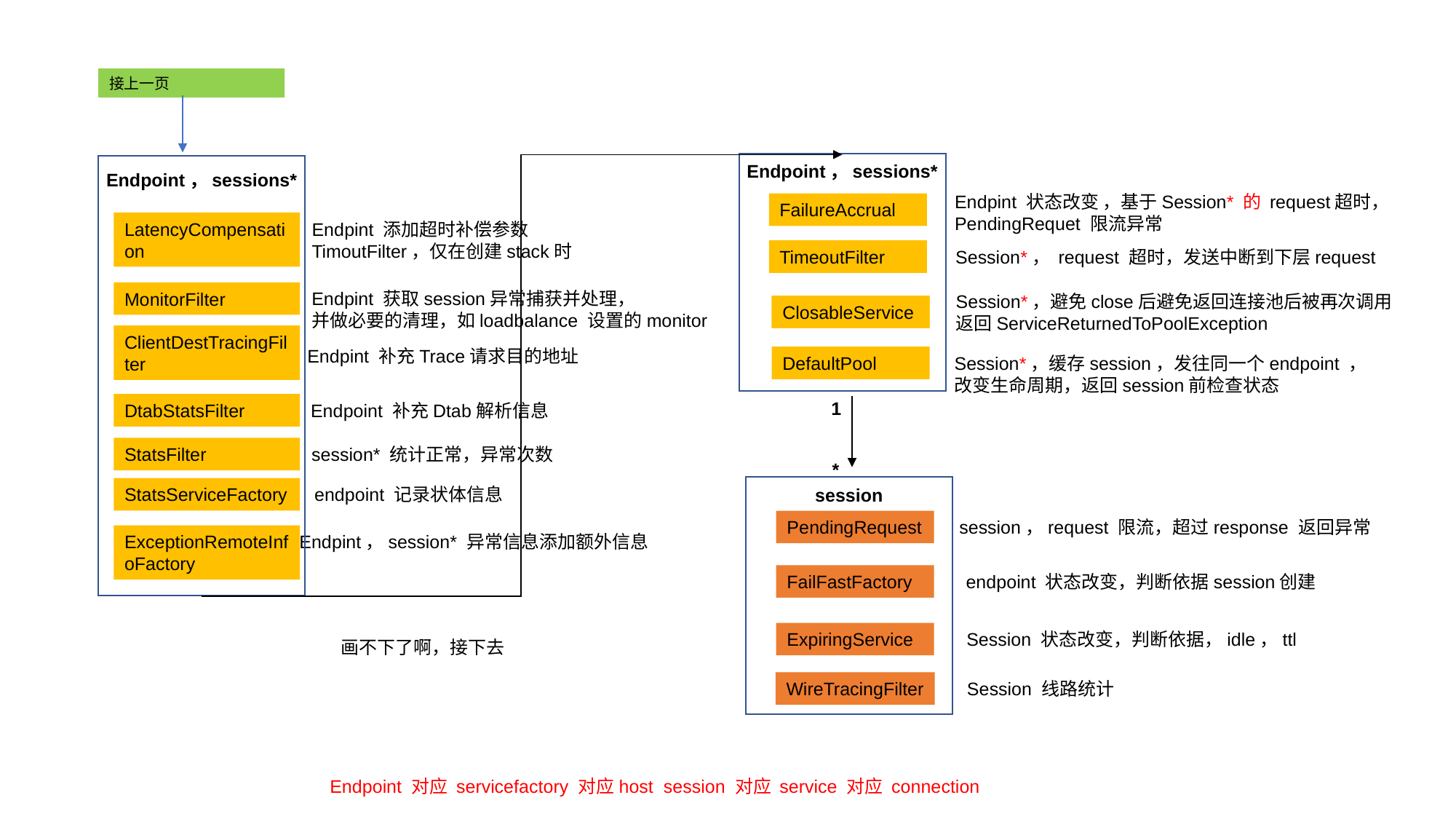

接上一页

Endpoint，sessions*

Endpoint，sessions*
Endpint 状态改变 ，基于Session* 的 request超时，
PendingRequet 限流异常
FailureAccrual
Endpint 添加超时补偿参数
TimoutFilter，仅在创建stack时
LatencyCompensation
Session*， request 超时，发送中断到下层request
TimeoutFilter
Endpint 获取session异常捕获并处理，
并做必要的清理，如loadbalance 设置的monitor
MonitorFilter
Session*，避免close后避免返回连接池后被再次调用
返回ServiceReturnedToPoolException
ClosableService
ClosableService
ClientDestTracingFilter
Endpint 补充Trace请求目的地址
Session*，缓存session，发往同一个endpoint ，
改变生命周期，返回session前检查状态
DefaultPool
1
DtabStatsFilter
Endpoint 补充Dtab解析信息
StatsFilter
session* 统计正常，异常次数
*

StatsServiceFactory
endpoint 记录状体信息
session
session，request 限流，超过response 返回异常
PendingRequest
ExceptionRemoteInfoFactory
Endpint，session* 异常信息添加额外信息
endpoint 状态改变，判断依据session创建
FailFastFactory
Session 状态改变，判断依据，idle，ttl
ExpiringService
画不下了啊，接下去
Session 线路统计
WireTracingFilter
Endpoint 对应 servicefactory 对应host  session 对应 service 对应 connection